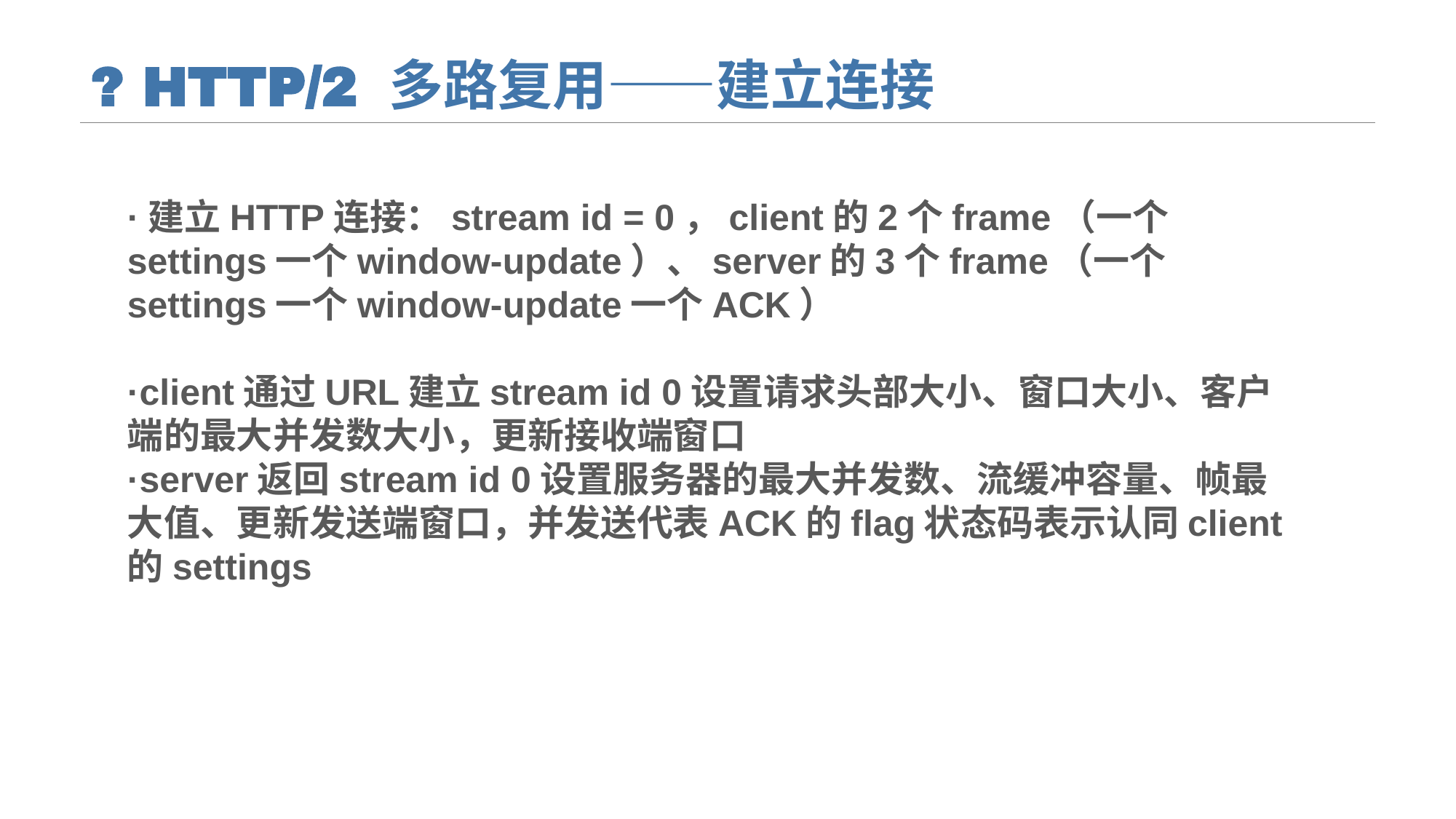

# ? HTTP/2 多路复用——建立连接

·建立HTTP连接：stream id = 0，client的2个frame（一个settings一个window-update）、server的3个frame（一个settings一个window-update一个ACK）

·client通过URL建立stream id 0设置请求头部大小、窗口大小、客户端的最大并发数大小，更新接收端窗口
·server返回stream id 0设置服务器的最大并发数、流缓冲容量、帧最大值、更新发送端窗口，并发送代表ACK的flag状态码表示认同client的settings
26